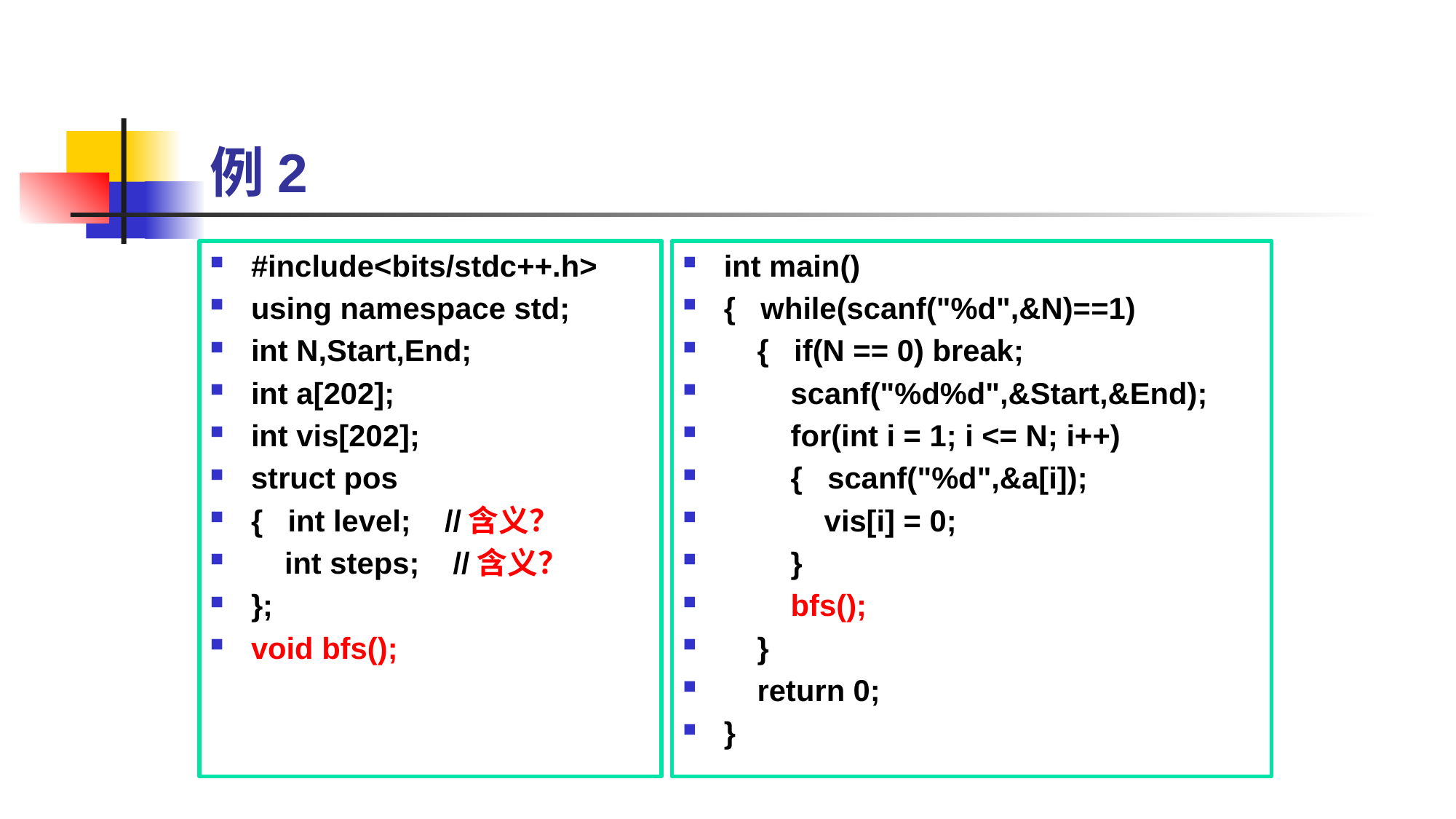

# 例2
#include<bits/stdc++.h>
using namespace std;
int N,Start,End;
int a[202];
int vis[202];
struct pos
{   int level;    //含义？
    int steps;    //含义？
};
void bfs();

int main()
{   while(scanf("%d",&N)==1)
    {   if(N == 0) break;
        scanf("%d%d",&Start,&End);
        for(int i = 1; i <= N; i++)
        {   scanf("%d",&a[i]);
            vis[i] = 0;
        }
        bfs();
    }
    return 0;
}